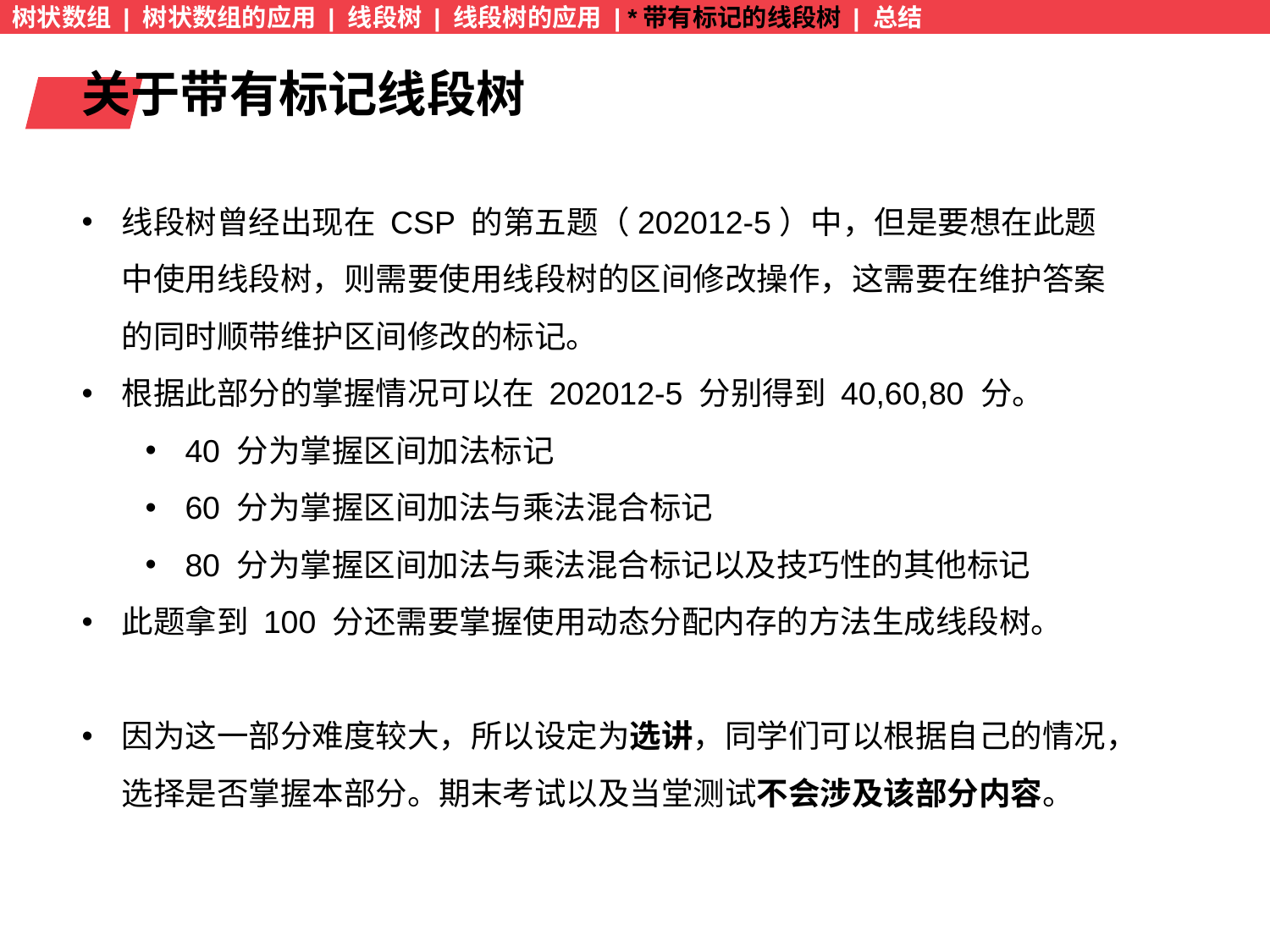

树状数组 | 树状数组的应用 | 线段树 | 线段树的应用 | *带有标记的线段树 | 总结
关于带有标记线段树

线段树曾经出现在 CSP 的第五题（202012-5）中，但是要想在此题中使用线段树，则需要使用线段树的区间修改操作，这需要在维护答案的同时顺带维护区间修改的标记。
根据此部分的掌握情况可以在 202012-5 分别得到 40,60,80 分。
40 分为掌握区间加法标记
60 分为掌握区间加法与乘法混合标记
80 分为掌握区间加法与乘法混合标记以及技巧性的其他标记
此题拿到 100 分还需要掌握使用动态分配内存的方法生成线段树。

因为这一部分难度较大，所以设定为选讲，同学们可以根据自己的情况，选择是否掌握本部分。期末考试以及当堂测试不会涉及该部分内容。

37